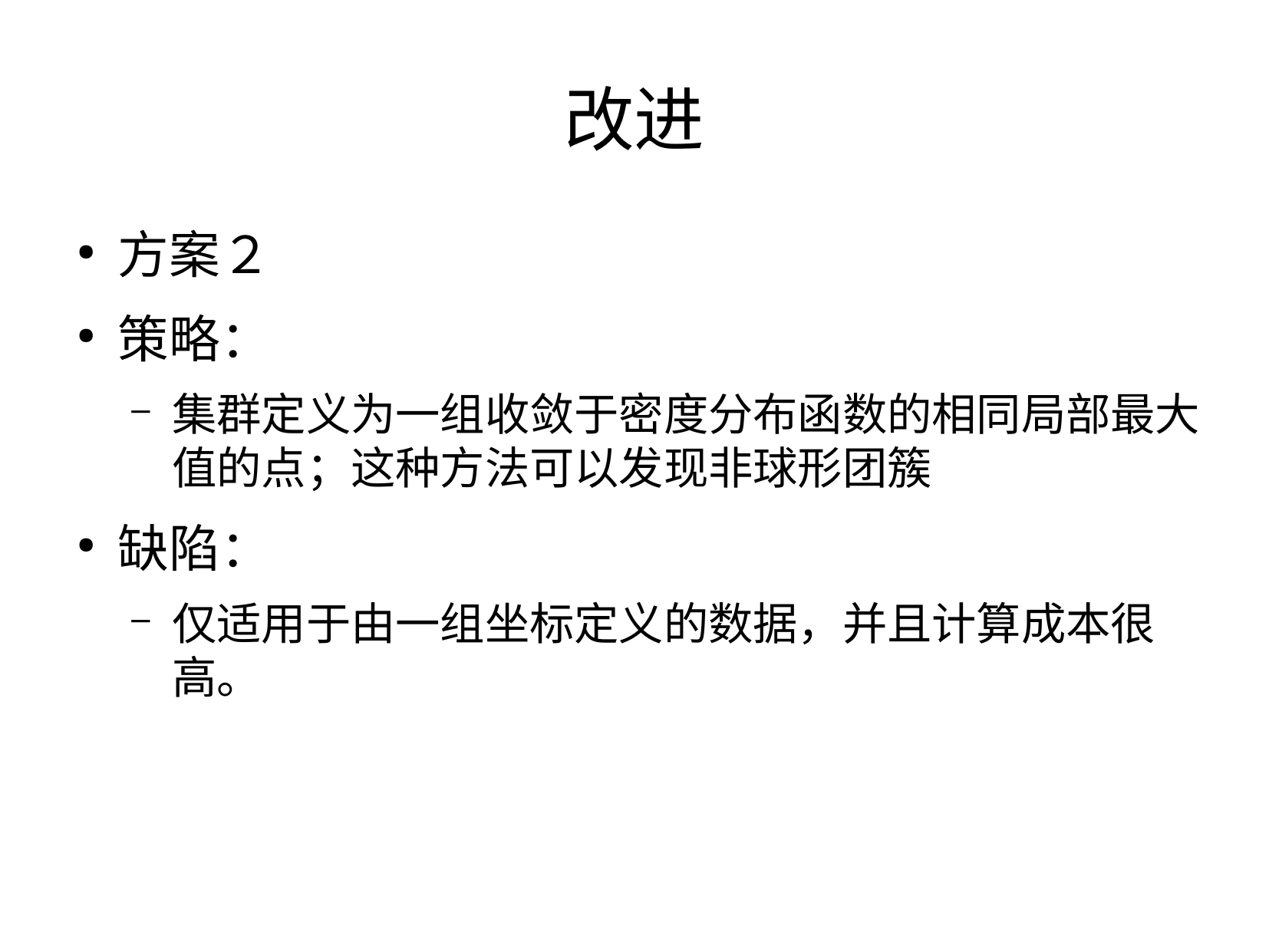

改进
方案２
策略：
集群定义为一组收敛于密度分布函数的相同局部最大值的点；这种方法可以发现非球形团簇
缺陷：
仅适用于由一组坐标定义的数据，并且计算成本很高。